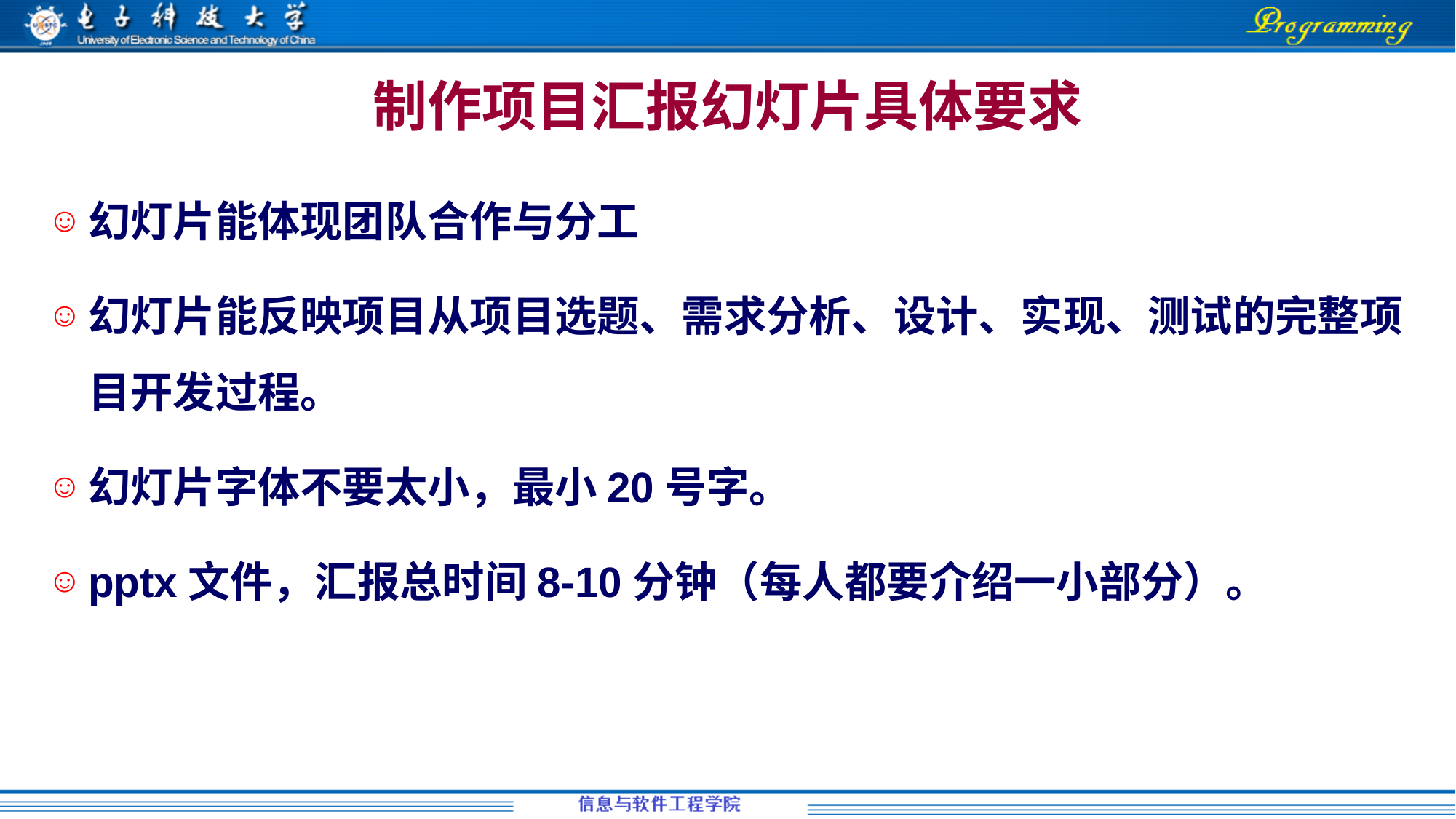

# 制作项目汇报幻灯片具体要求
幻灯片能体现团队合作与分工
幻灯片能反映项目从项目选题、需求分析、设计、实现、测试的完整项目开发过程。
幻灯片字体不要太小，最小20号字。
pptx文件，汇报总时间8-10分钟（每人都要介绍一小部分）。